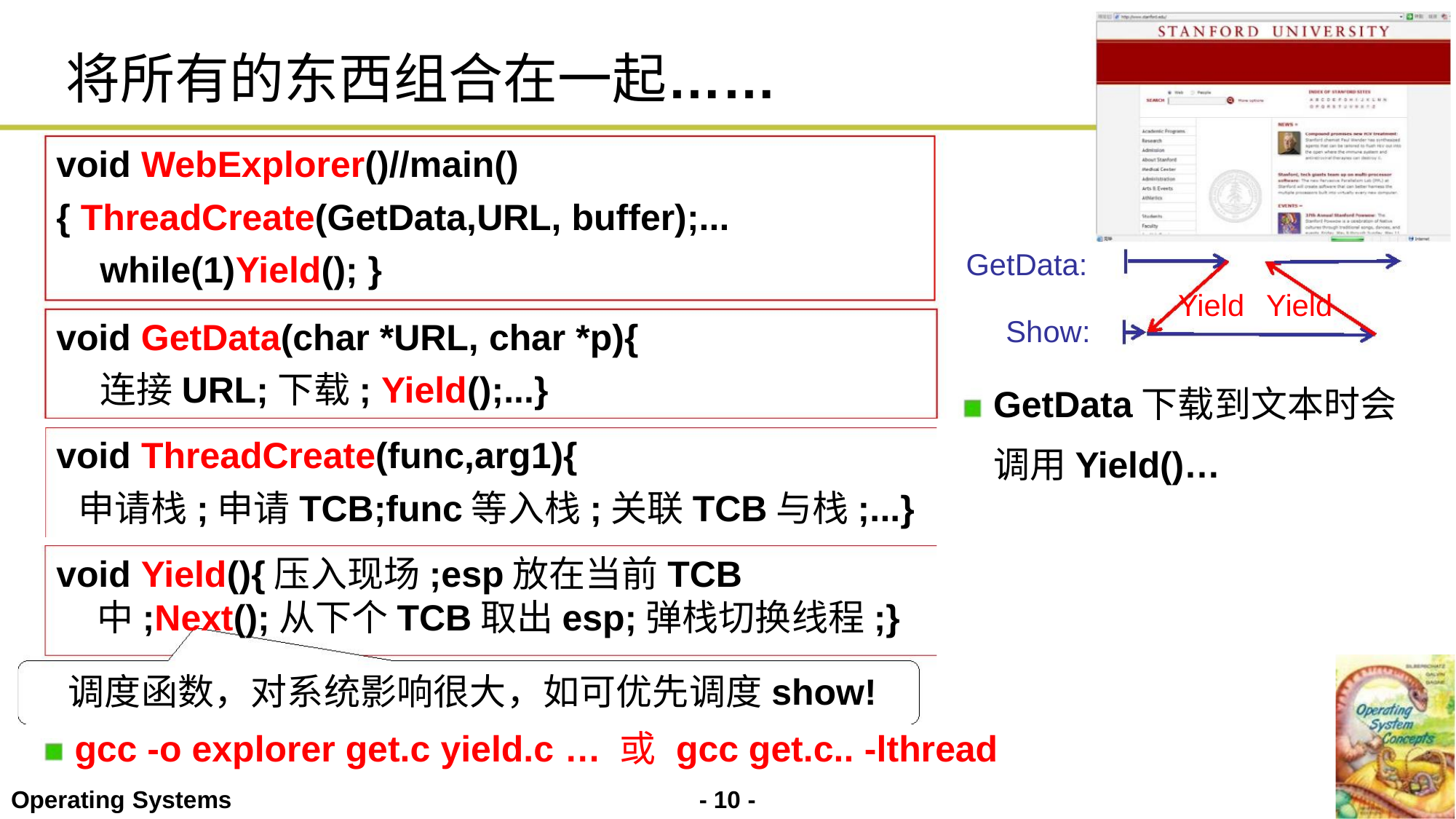

将所有的东西组合在一起……
void WebExplorer()//main()
{ ThreadCreate(GetData,URL, buffer);...
while(1)Yield(); }
GetData:
Show:
Yield Yield
void GetData(char *URL, char *p){
连接URL;下载; Yield();...}
GetData下载到文本时会
调用Yield()…

void ThreadCreate(func,arg1){
申请栈;申请TCB;func等入栈;关联TCB与栈;...}

void Yield(){压入现场;esp放在当前TCB
中;Next();从下个TCB取出esp;弹栈切换线程;}

调度函数，对系统影响很大，如可优先调度show!
gcc -o explorer get.c yield.c … 或 gcc get.c.. -lthread

- 10 -
Operating Systems